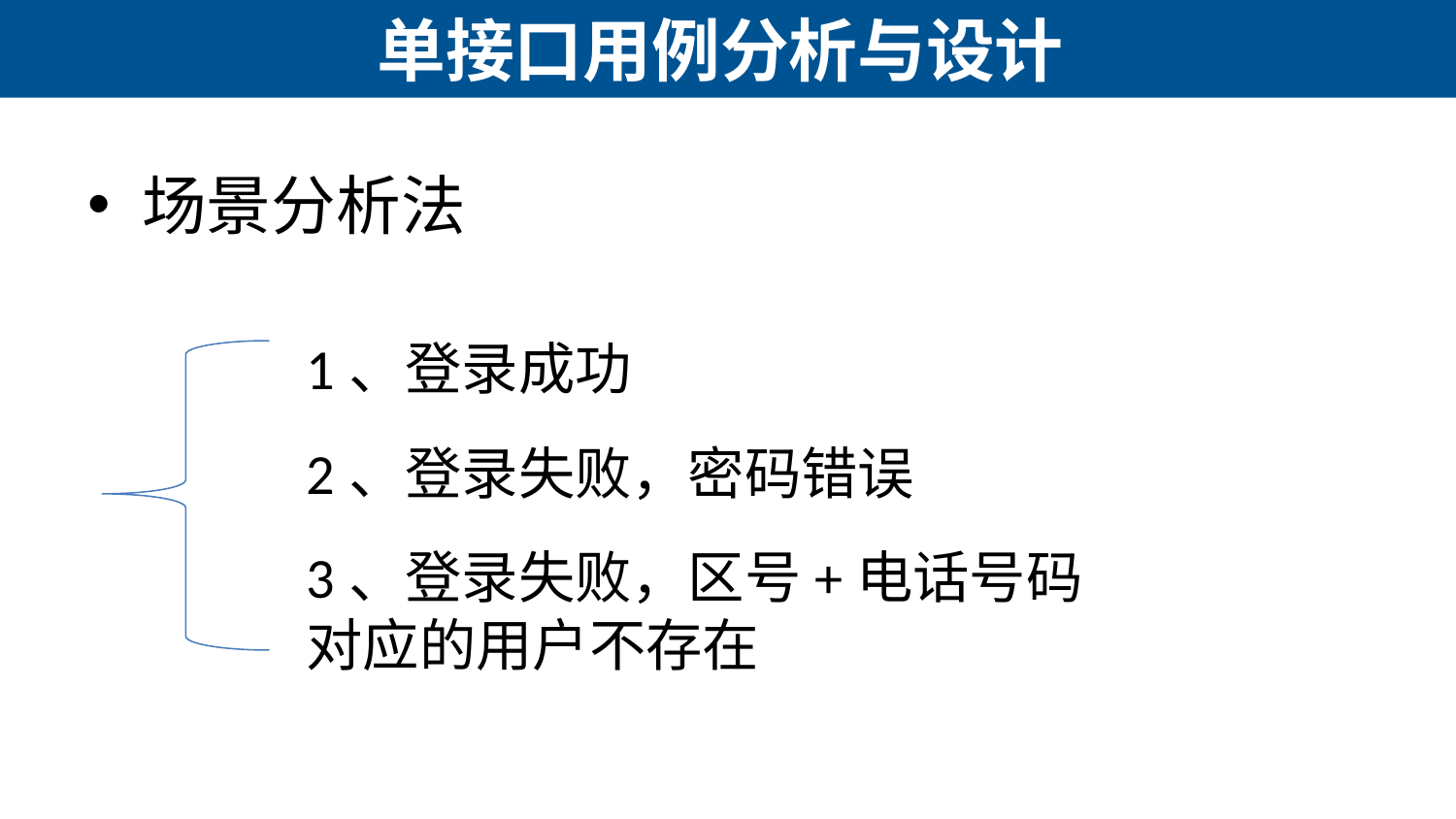

# 单接口用例分析与设计
场景分析法
1、登录成功
2、登录失败，密码错误
3、登录失败，区号+电话号码对应的用户不存在